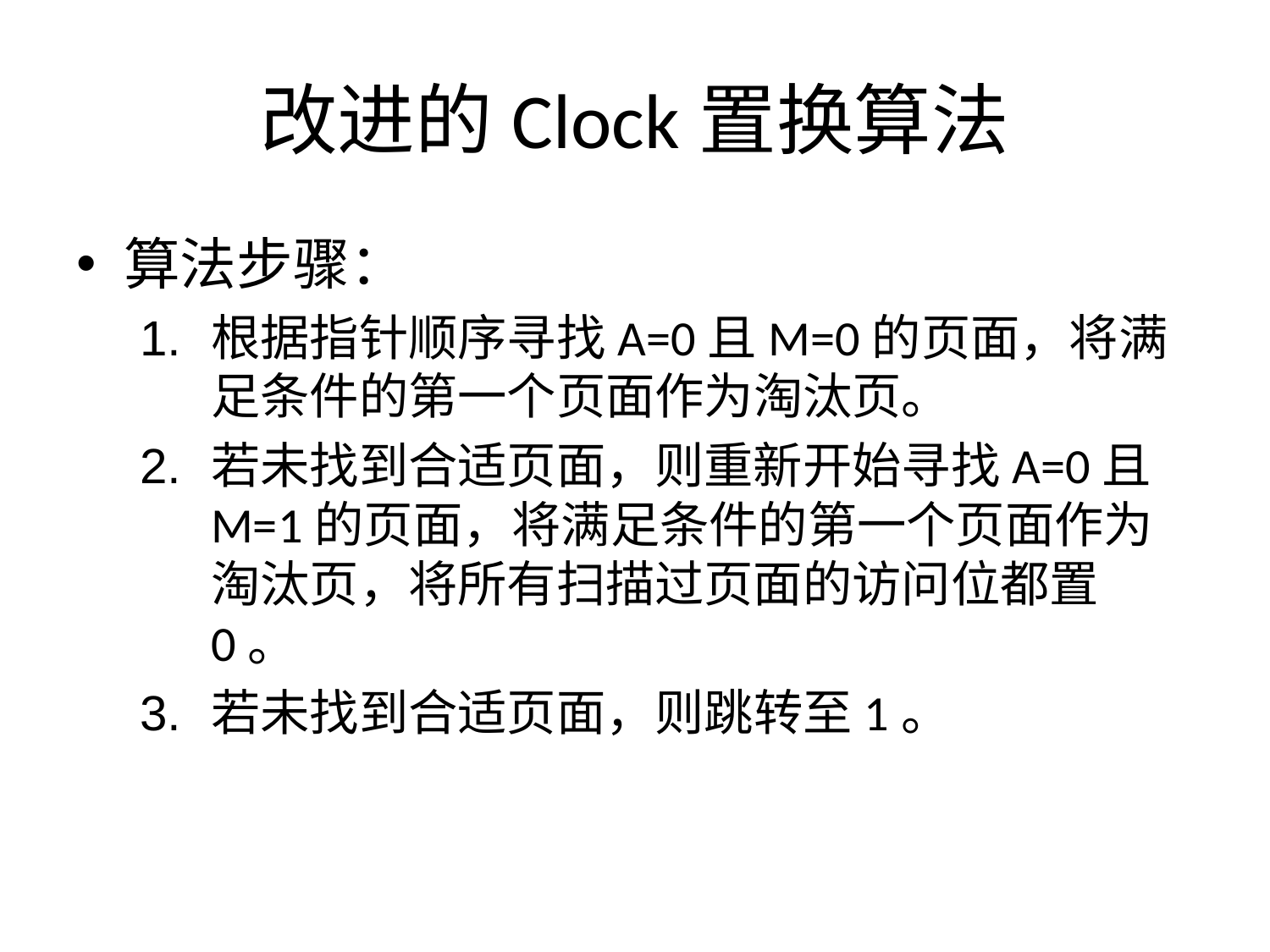

# 改进的Clock置换算法
算法步骤：
根据指针顺序寻找A=0且M=0的页面，将满足条件的第一个页面作为淘汰页。
若未找到合适页面，则重新开始寻找A=0且M=1的页面，将满足条件的第一个页面作为淘汰页，将所有扫描过页面的访问位都置0。
若未找到合适页面，则跳转至1。